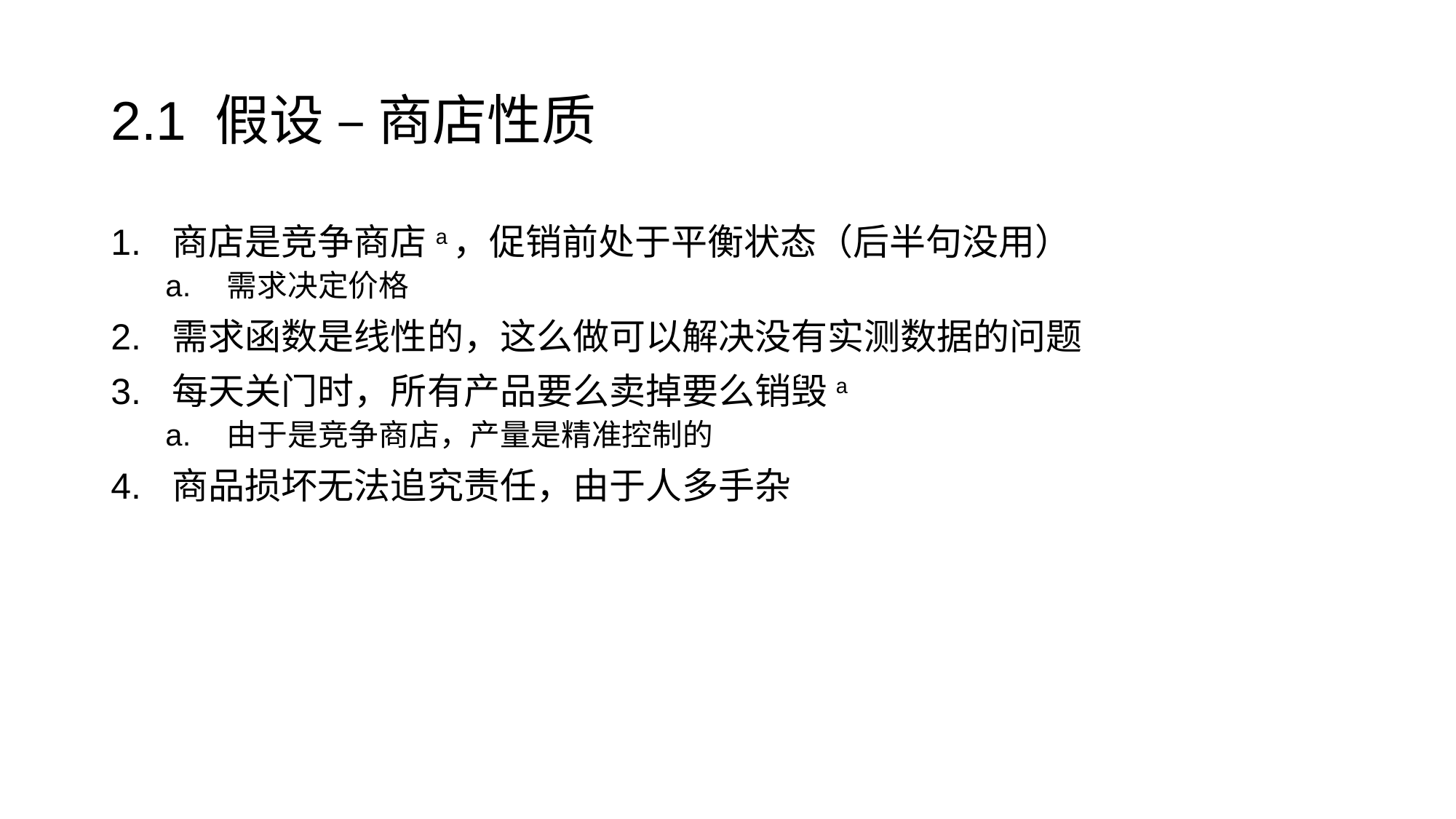

# 2.1 假设 – 商店性质
商店是竞争商店a，促销前处于平衡状态（后半句没用）
需求决定价格
需求函数是线性的，这么做可以解决没有实测数据的问题
每天关门时，所有产品要么卖掉要么销毁a
由于是竞争商店，产量是精准控制的
商品损坏无法追究责任，由于人多手杂